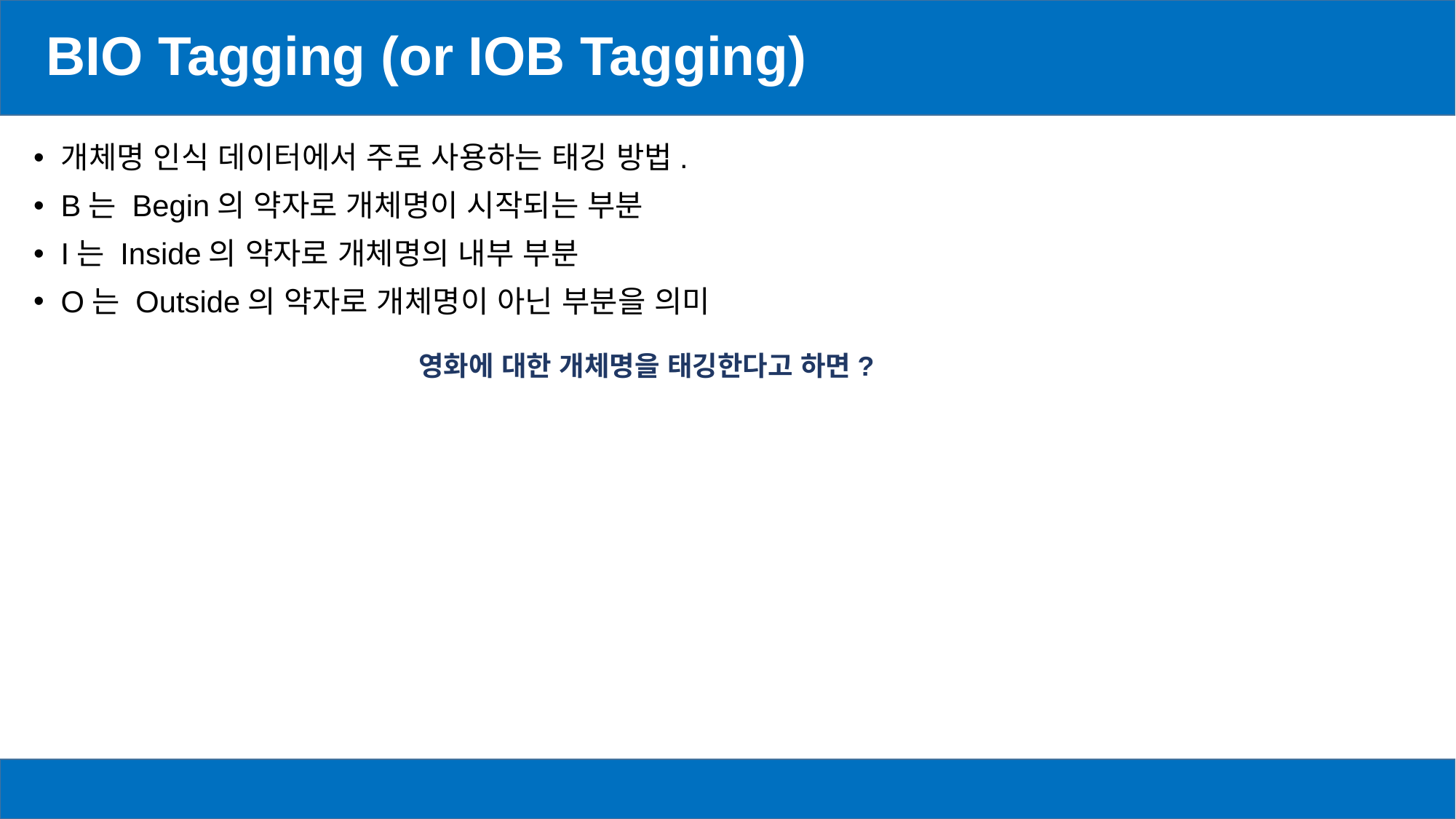

# BIO Tagging (or IOB Tagging)
개체명 인식 데이터에서 주로 사용하는 태깅 방법.
B는 Begin의 약자로 개체명이 시작되는 부분
I는 Inside의 약자로 개체명의 내부 부분
O는 Outside의 약자로 개체명이 아닌 부분을 의미
영화에 대한 개체명을 태깅한다고 하면?